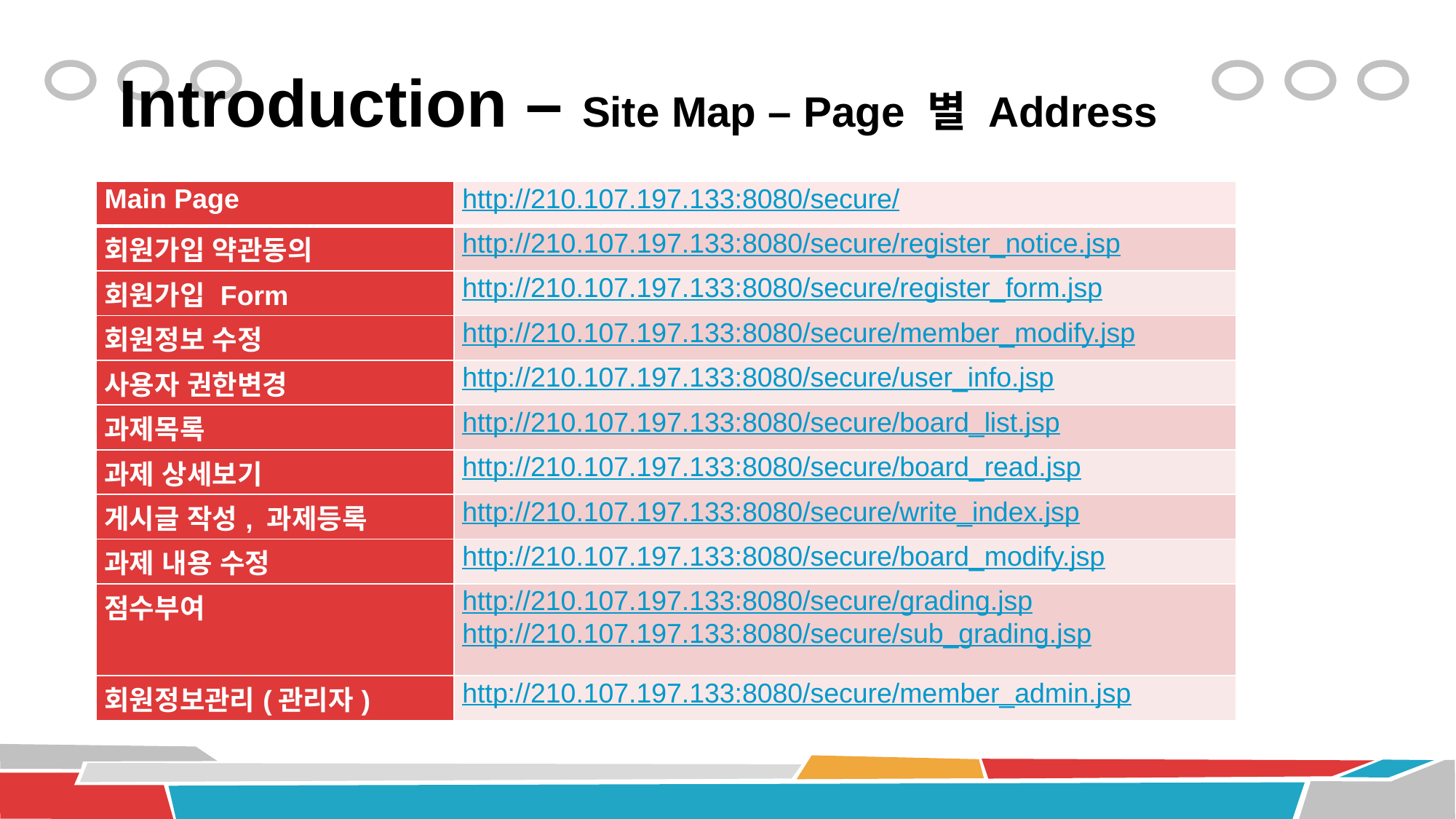

# Introduction – Site Map – Page 별 Address
| Main Page | http://210.107.197.133:8080/secure/ |
| --- | --- |
| 회원가입 약관동의 | http://210.107.197.133:8080/secure/register\_notice.jsp |
| 회원가입 Form | http://210.107.197.133:8080/secure/register\_form.jsp |
| 회원정보 수정 | http://210.107.197.133:8080/secure/member\_modify.jsp |
| 사용자 권한변경 | http://210.107.197.133:8080/secure/user\_info.jsp |
| 과제목록 | http://210.107.197.133:8080/secure/board\_list.jsp |
| 과제 상세보기 | http://210.107.197.133:8080/secure/board\_read.jsp |
| 게시글 작성, 과제등록 | http://210.107.197.133:8080/secure/write\_index.jsp |
| 과제 내용 수정 | http://210.107.197.133:8080/secure/board\_modify.jsp |
| 점수부여 | http://210.107.197.133:8080/secure/grading.jsp http://210.107.197.133:8080/secure/sub\_grading.jsp |
| 회원정보관리(관리자) | http://210.107.197.133:8080/secure/member\_admin.jsp |